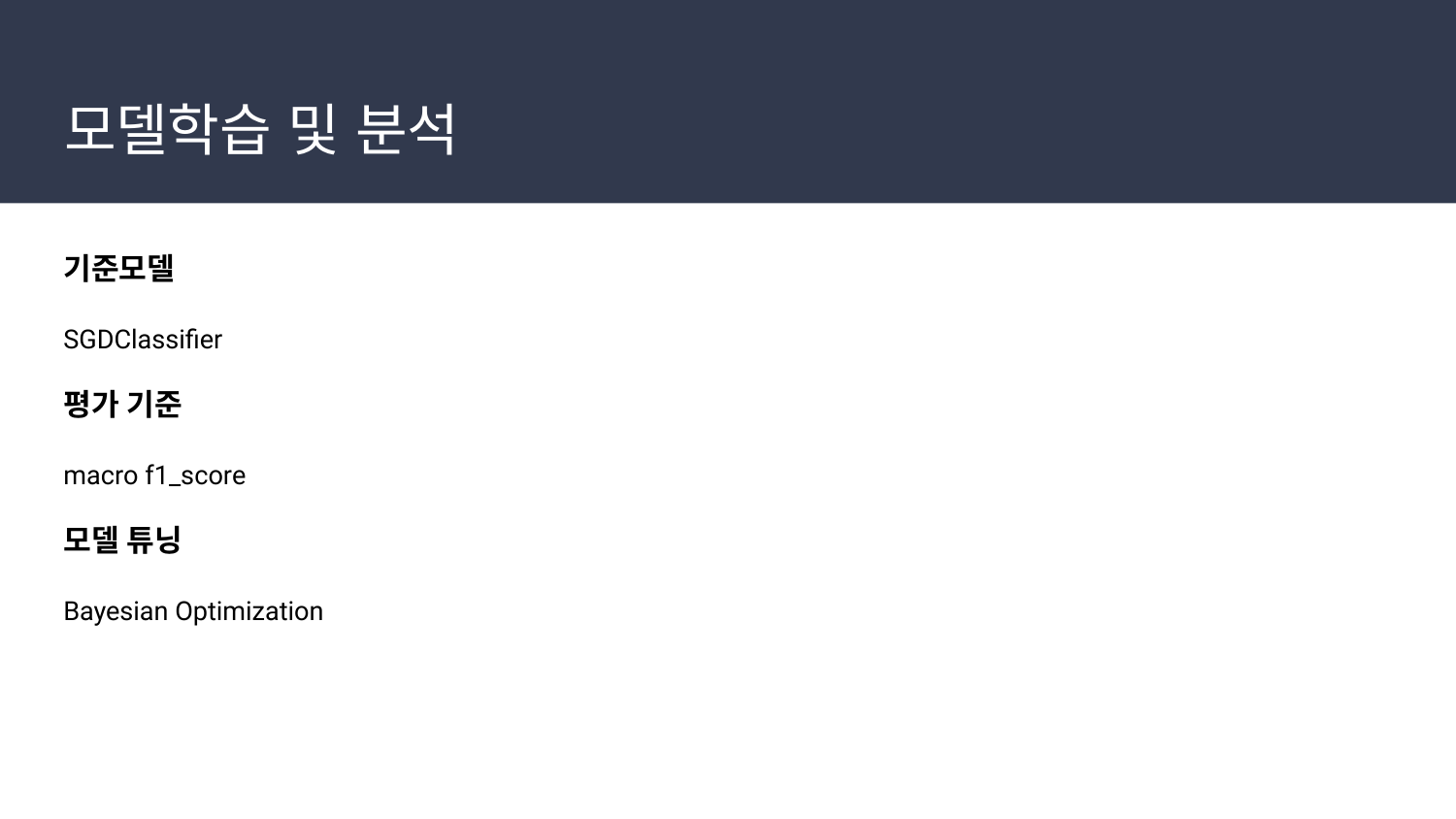

# 모델학습 및 분석
기준모델

SGDClassifier

평가 기준

macro f1_score

모델 튜닝

Bayesian Optimization